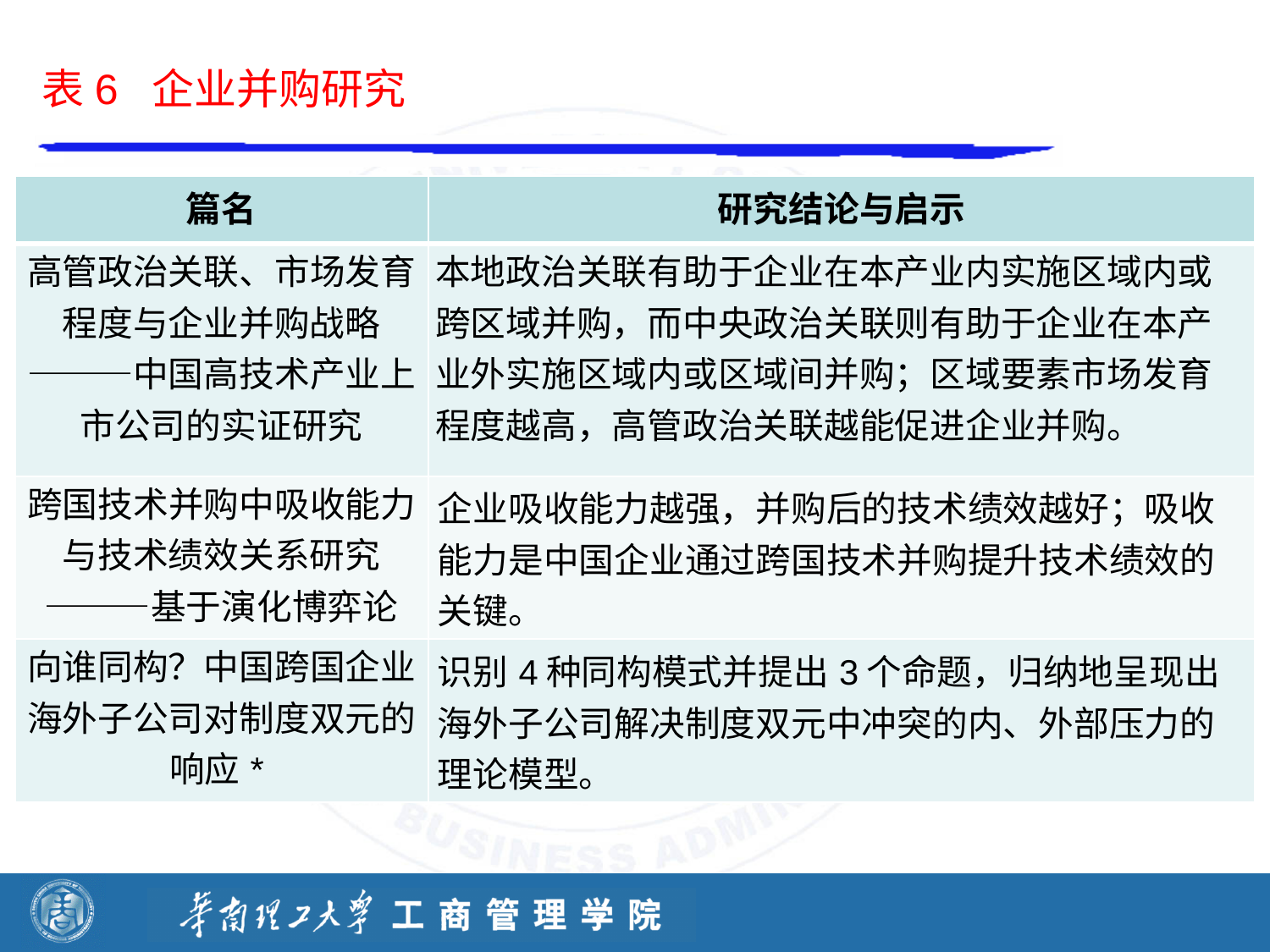

表6  企业并购研究
| 篇名 | 研究结论与启示 |
| --- | --- |
| 高管政治关联、市场发育程度与企业并购战略———中国高技术产业上市公司的实证研究 | 本地政治关联有助于企业在本产业内实施区域内或跨区域并购，而中央政治关联则有助于企业在本产业外实施区域内或区域间并购；区域要素市场发育程度越高，高管政治关联越能促进企业并购。 |
| 跨国技术并购中吸收能力与技术绩效关系研究———基于演化博弈论 | 企业吸收能力越强，并购后的技术绩效越好；吸收能力是中国企业通过跨国技术并购提升技术绩效的关键。 |
| 向谁同构？中国跨国企业海外子公司对制度双元的响应\* | 识别4种同构模式并提出3个命题，归纳地呈现出海外子公司解决制度双元中冲突的内、外部压力的理论模型。 |